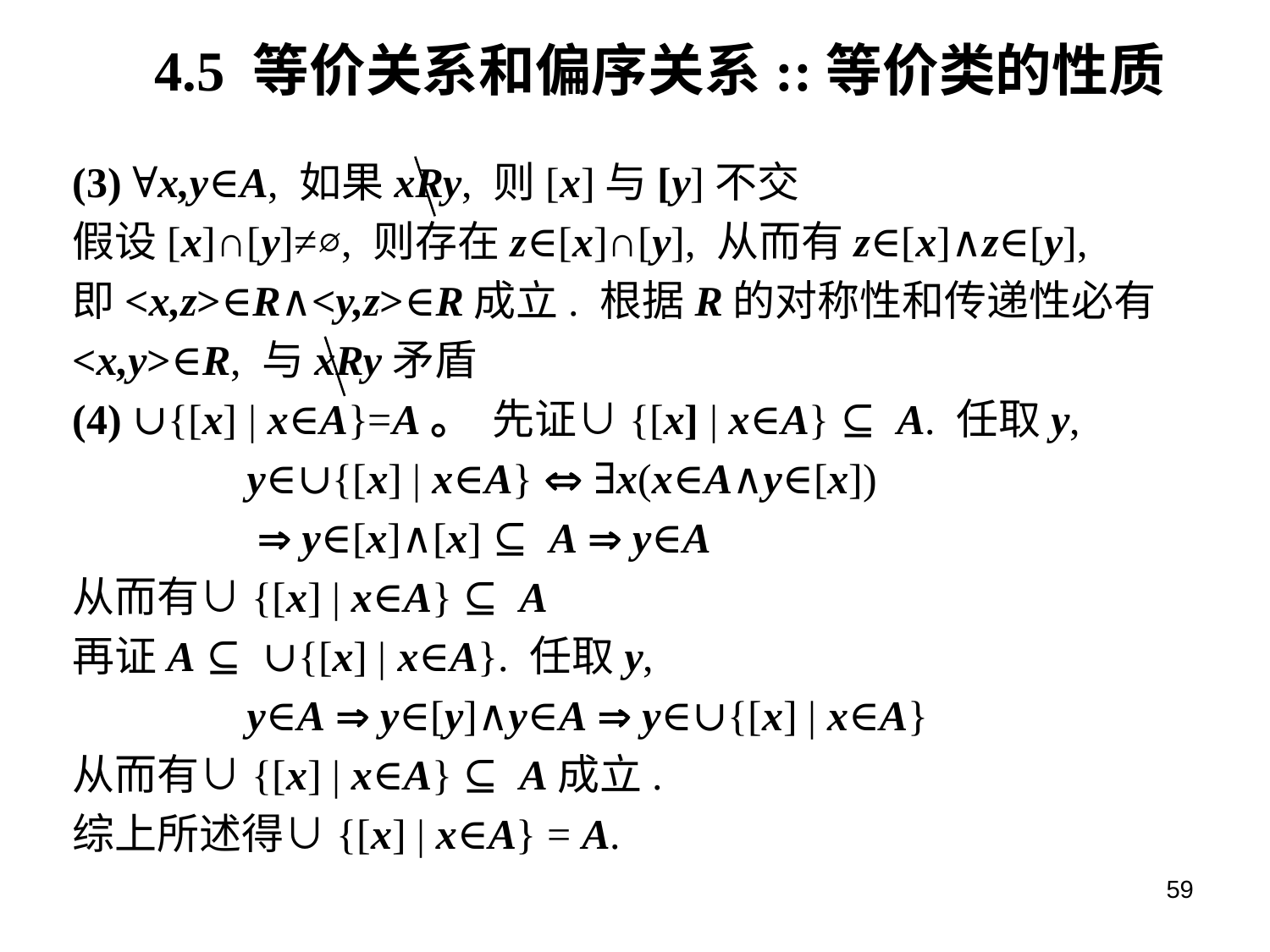

# 4.5 等价关系和偏序关系::等价类的性质
(3) ∀x,y∈A, 如果xRy, 则[x]与[y]不交
假设[x]∩[y]≠∅, 则存在z∈[x]∩[y], 从而有z∈[x]∧z∈[y],
即<x,z>∈R∧<y,z>∈R成立. 根据R的对称性和传递性必有
<x,y>∈R, 与xRy矛盾
(4) ∪{[x] | x∈A}=A。  先证∪{[x] | x∈A} ⊆  A. 任取y,
		y∈∪{[x] | x∈A} ⇔ ∃x(x∈A∧y∈[x])
		 ⇒ y∈[x]∧[x] ⊆  A ⇒ y∈A
从而有∪{[x] | x∈A} ⊆  A
再证A ⊆  ∪{[x] | x∈A}. 任取y,
		y∈A ⇒ y∈[y]∧y∈A ⇒ y∈∪{[x] | x∈A}
从而有∪{[x] | x∈A} ⊆  A成立.
综上所述得∪{[x] | x∈A} = A.
59